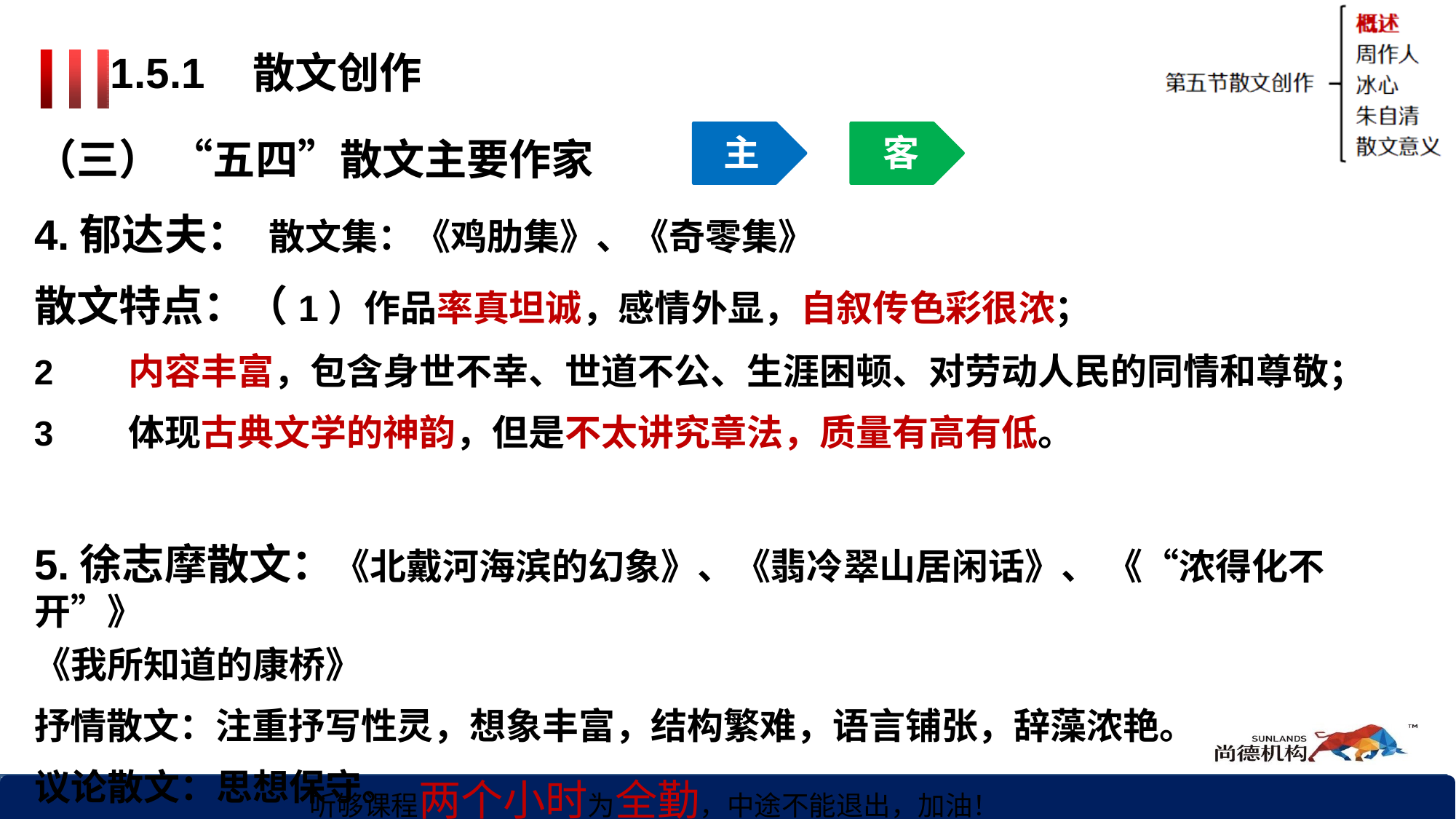

# 1.5.1	散文创作

主	客
（三） “五四”散文主要作家
4.郁达夫：	散文集：《鸡肋集》、《奇零集》
散文特点：（1）作品率真坦诚，感情外显，自叙传色彩很浓；
内容丰富，包含身世不幸、世道不公、生涯困顿、对劳动人民的同情和尊敬；
体现古典文学的神韵，但是不太讲究章法，质量有高有低。

5.徐志摩散文：《北戴河海滨的幻象》、《翡冷翠山居闲话》、 《“浓得化不开”》
《我所知道的康桥》
抒情散文：注重抒写性灵，想象丰富，结构繁难，语言铺张，辞藻浓艳。
议论散文：思想保守。

听够课程两个小时为全勤，中途不能退出，加油！